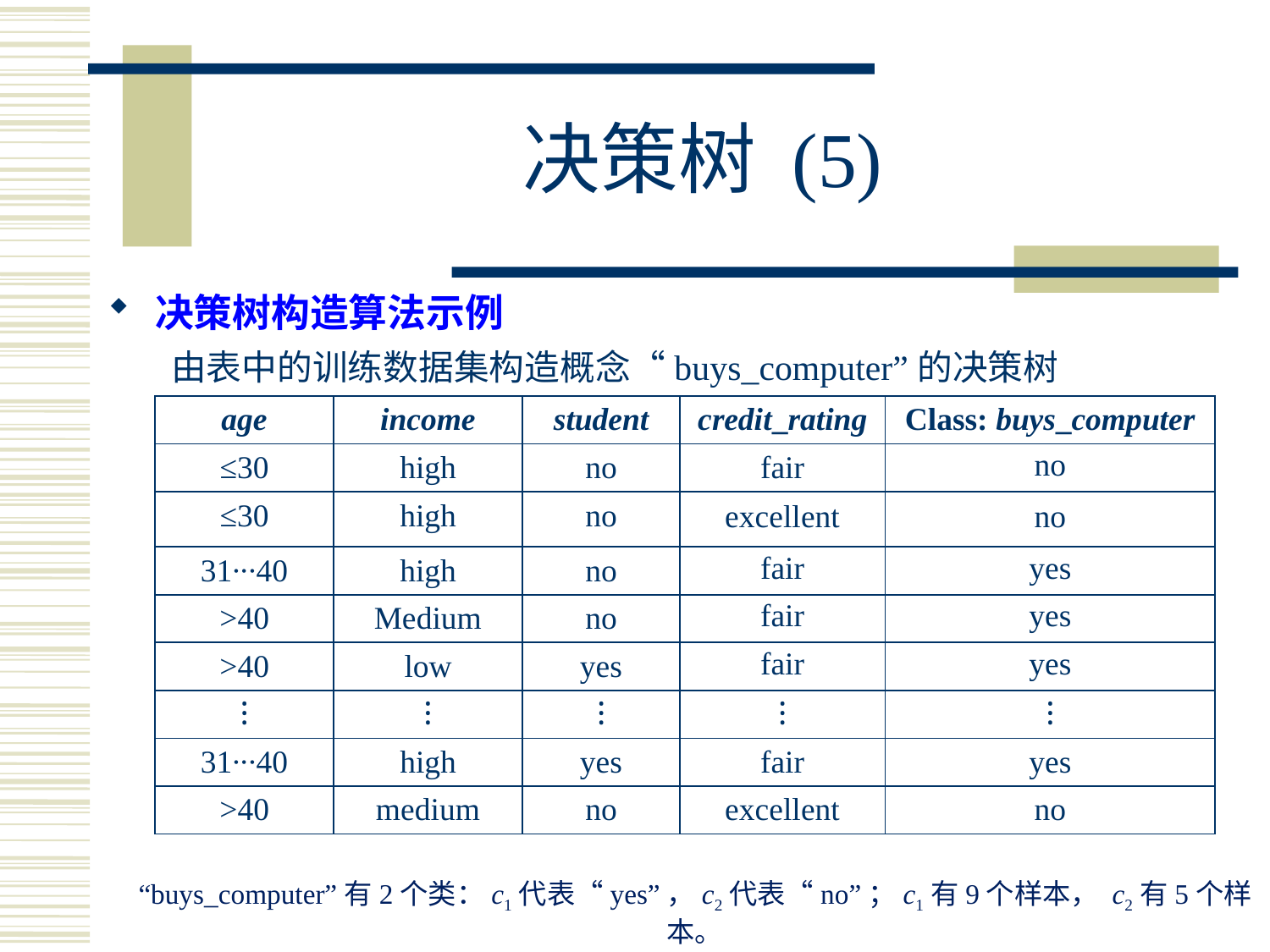

# 决策树 (5)
决策树构造算法示例
由表中的训练数据集构造概念“buys_computer”的决策树
| age | income | student | credit\_rating | Class: buys\_computer |
| --- | --- | --- | --- | --- |
| ≤30 | high | no | fair | no |
| ≤30 | high | no | excellent | no |
| 31∙∙∙40 | high | no | fair | yes |
| >40 | Medium | no | fair | yes |
| >40 | low | yes | fair | yes |
| ⁝ | ⁝ | ⁝ | ⁝ | ⁝ |
| 31∙∙∙40 | high | yes | fair | yes |
| >40 | medium | no | excellent | no |
“buys_computer”有2个类：c1代表“yes”，c2代表“no”；c1有9个样本， c2有5个样本。